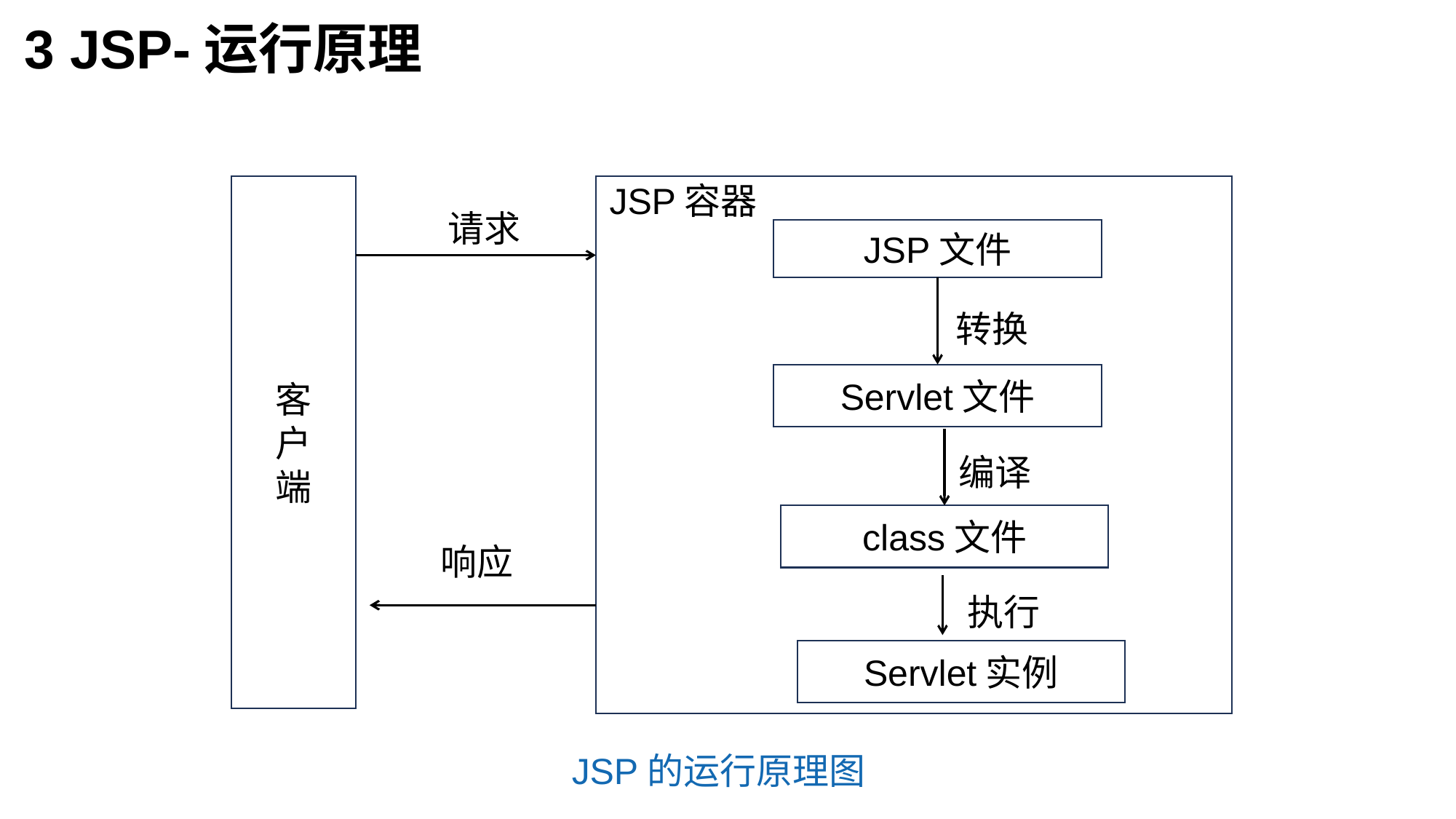

3 JSP-运行原理
JSP容器

客
户
端
请求
JSP文件
转换
Servlet文件
编译
class文件
响应
执行
Servlet实例
JSP的运行原理图